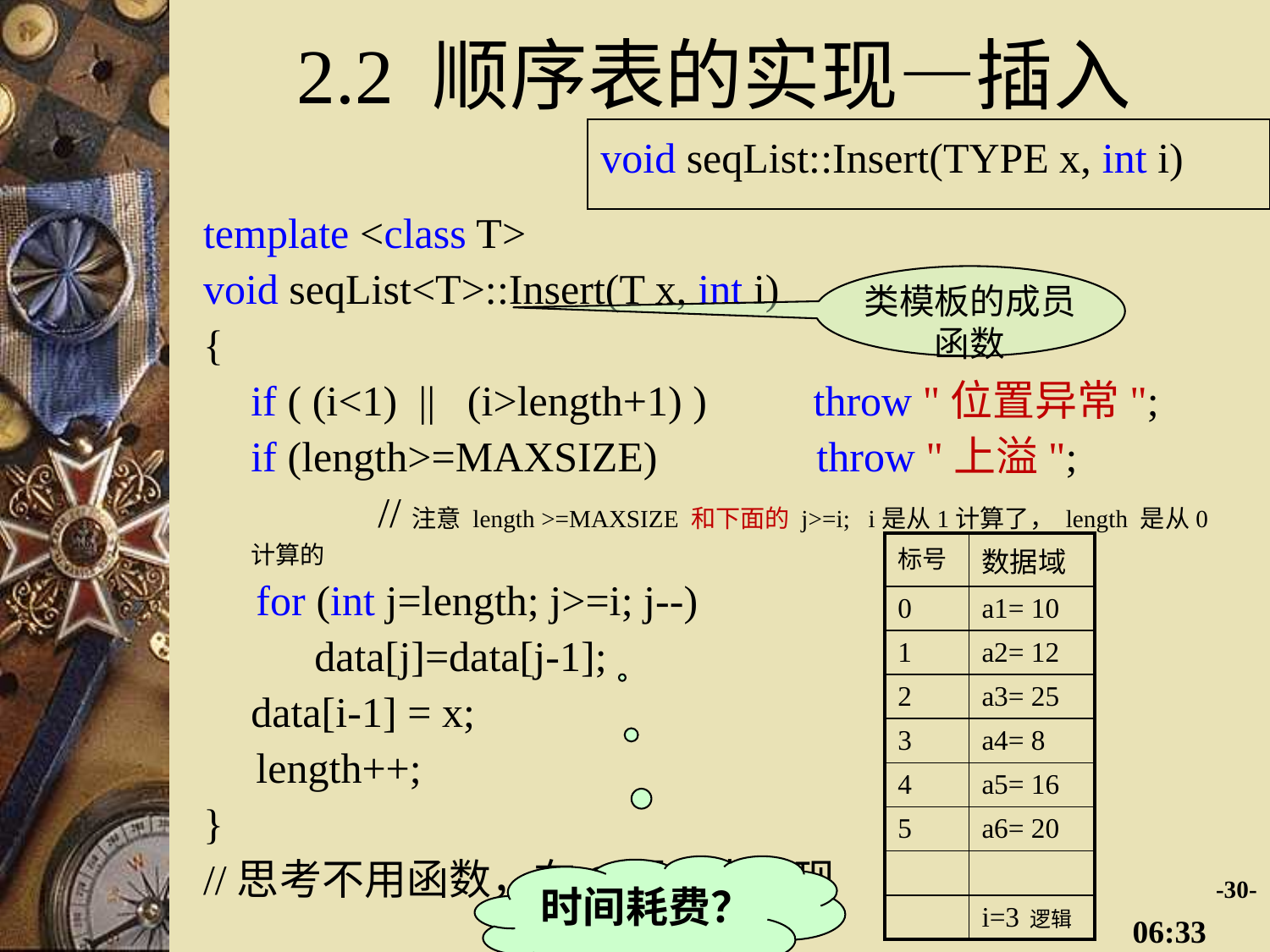

# 2.2 顺序表的实现—插入
void seqList::Insert(TYPE x, int i)
template <class T>
void seqList<T>::Insert(T x, int i)
{
	if ( (i<1)  ||   (i>length+1) )          throw "位置异常";
	if (length>=MAXSIZE)               throw "上溢";
		//注意 length >=MAXSIZE 和下面的 j>=i;   i是从1计算了， length 是从0计算的
     for (int j=length; j>=i; j--)
	      data[j]=data[j-1];
	data[i-1] = x;
     length++;
}
//思考不用函数，在C语言中实现
类模板的成员函数
| 标号 | 数据域 |
| --- | --- |
| 0 | a1= 10 |
| 1 | a2= 12 |
| 2 | a3= 25 |
| 3 | a4= 8 |
| 4 | a5= 16 |
| 5 | a6= 20 |
|  |  |
|  | i=3 逻辑 |
时间耗费？
-30-